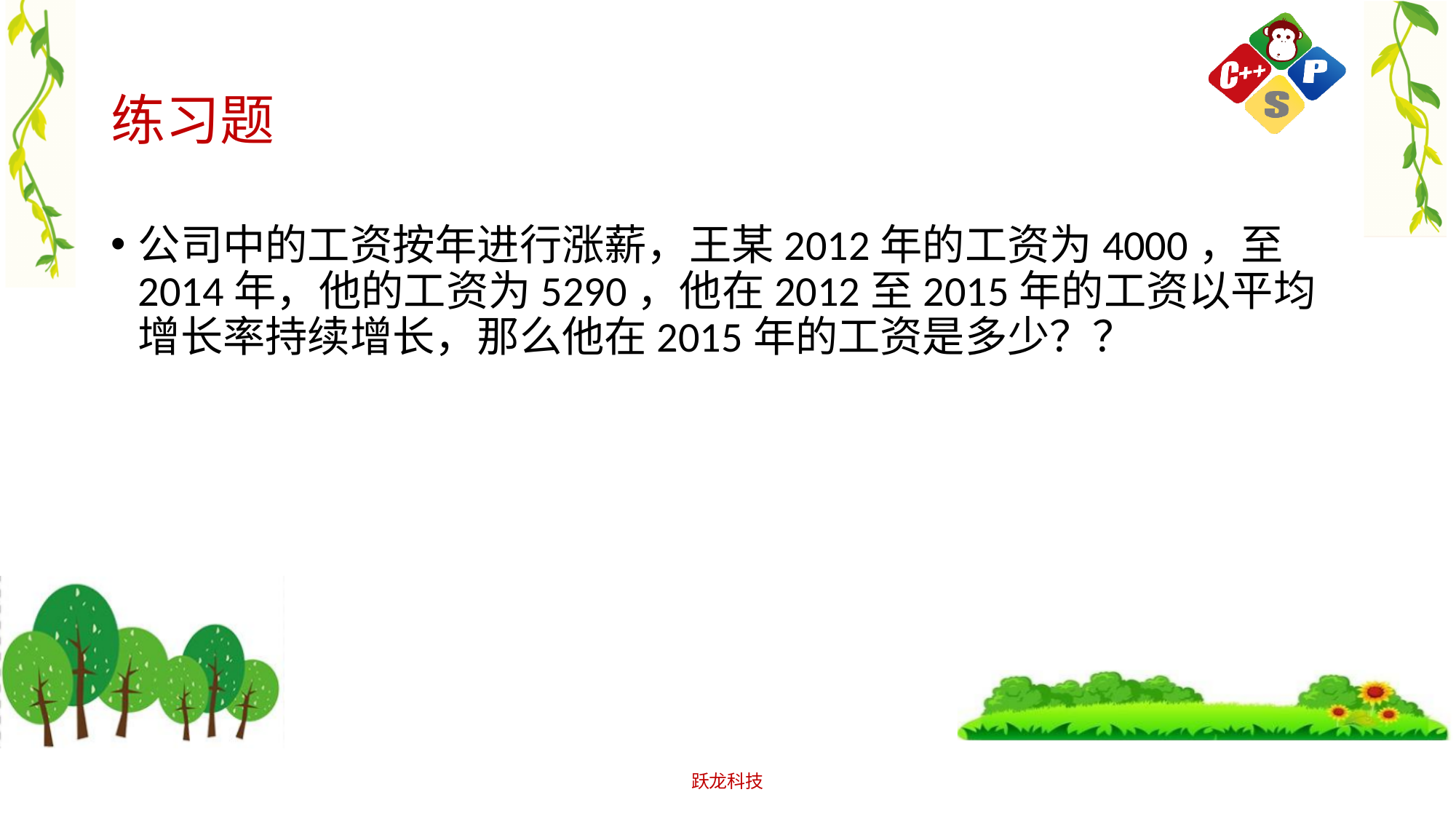

# 练习题
公司中的工资按年进行涨薪，王某2012年的工资为4000，至2014年，他的工资为5290，他在2012至2015年的工资以平均增长率持续增长，那么他在2015年的工资是多少？？
跃龙科技